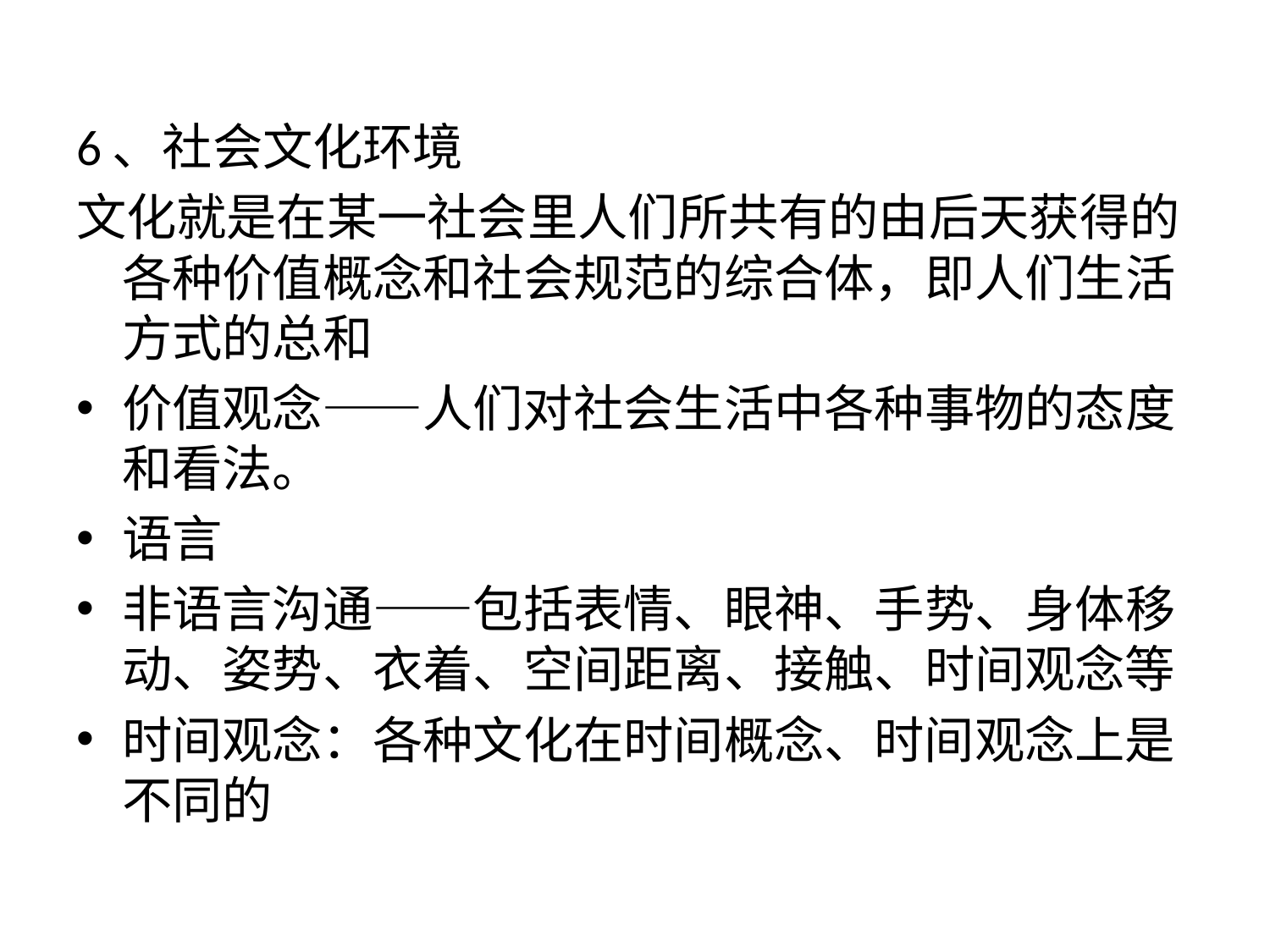

6、社会文化环境
文化就是在某一社会里人们所共有的由后天获得的各种价值概念和社会规范的综合体，即人们生活方式的总和
价值观念——人们对社会生活中各种事物的态度和看法。
语言
非语言沟通——包括表情、眼神、手势、身体移动、姿势、衣着、空间距离、接触、时间观念等
时间观念：各种文化在时间概念、时间观念上是不同的